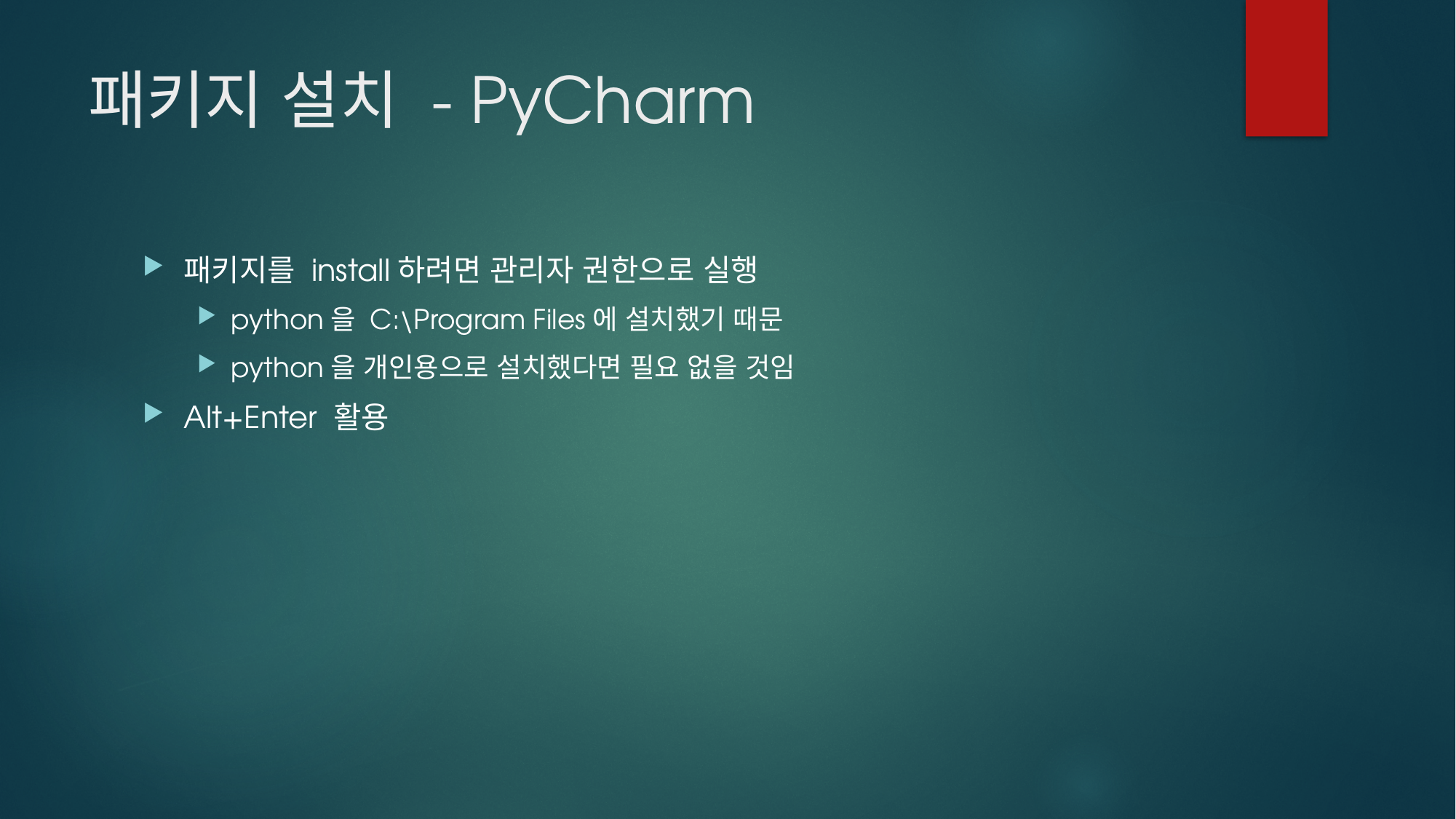

# 패키지 설치 - PyCharm
패키지를 install하려면 관리자 권한으로 실행
python을 C:\Program Files에 설치했기 때문
python을 개인용으로 설치했다면 필요 없을 것임
Alt+Enter 활용